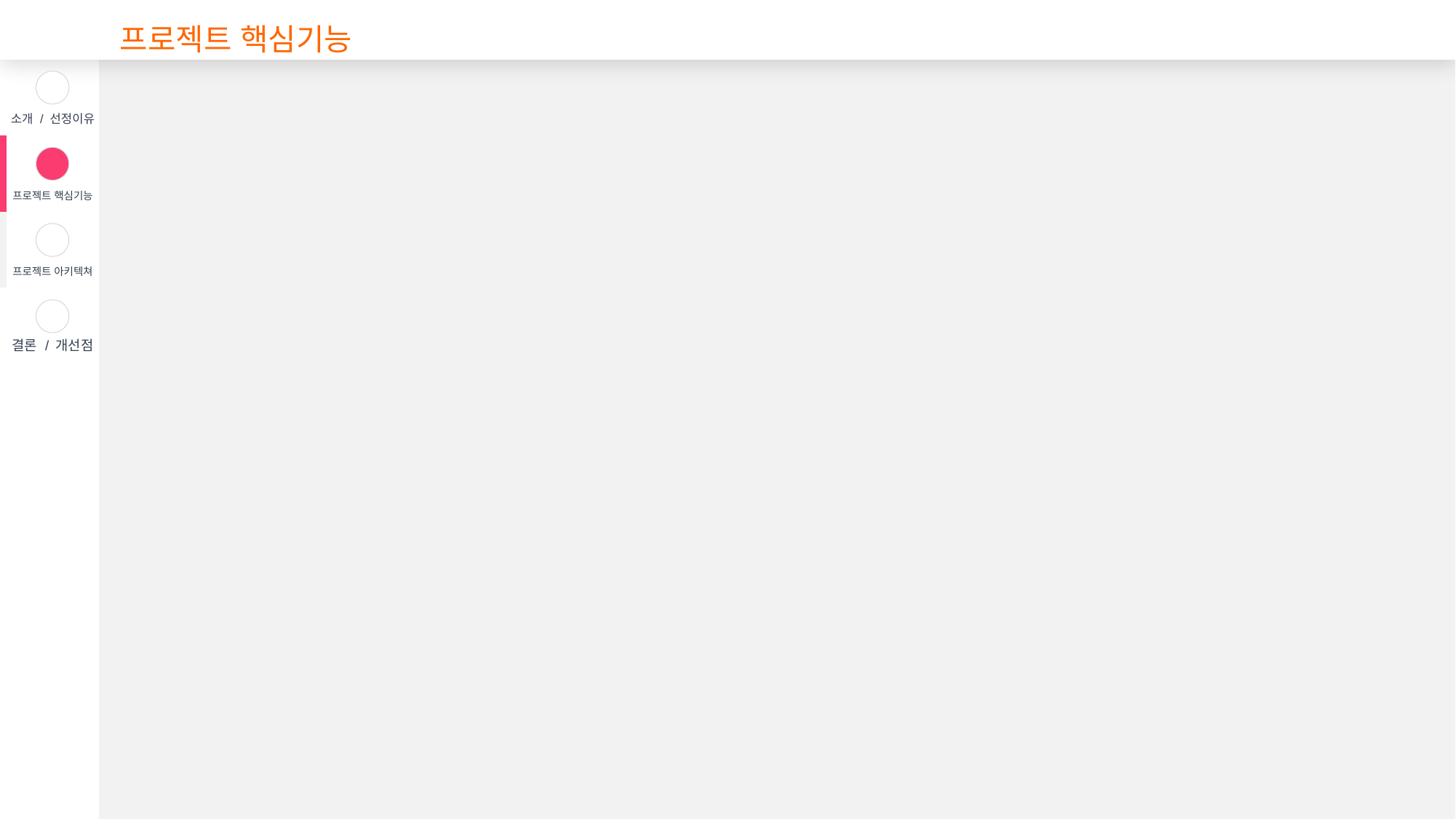

프로젝트 핵심기능
|  | 소개 / 선정이유 |
| --- | --- |
|  | 프로젝트 핵심기능 |
|  | 프로젝트 아키텍쳐 |
|  | 결론 / 개선점 |
|  |  |
|  |  |
|  |  |
|  |  |
|  |  |
|  |  |